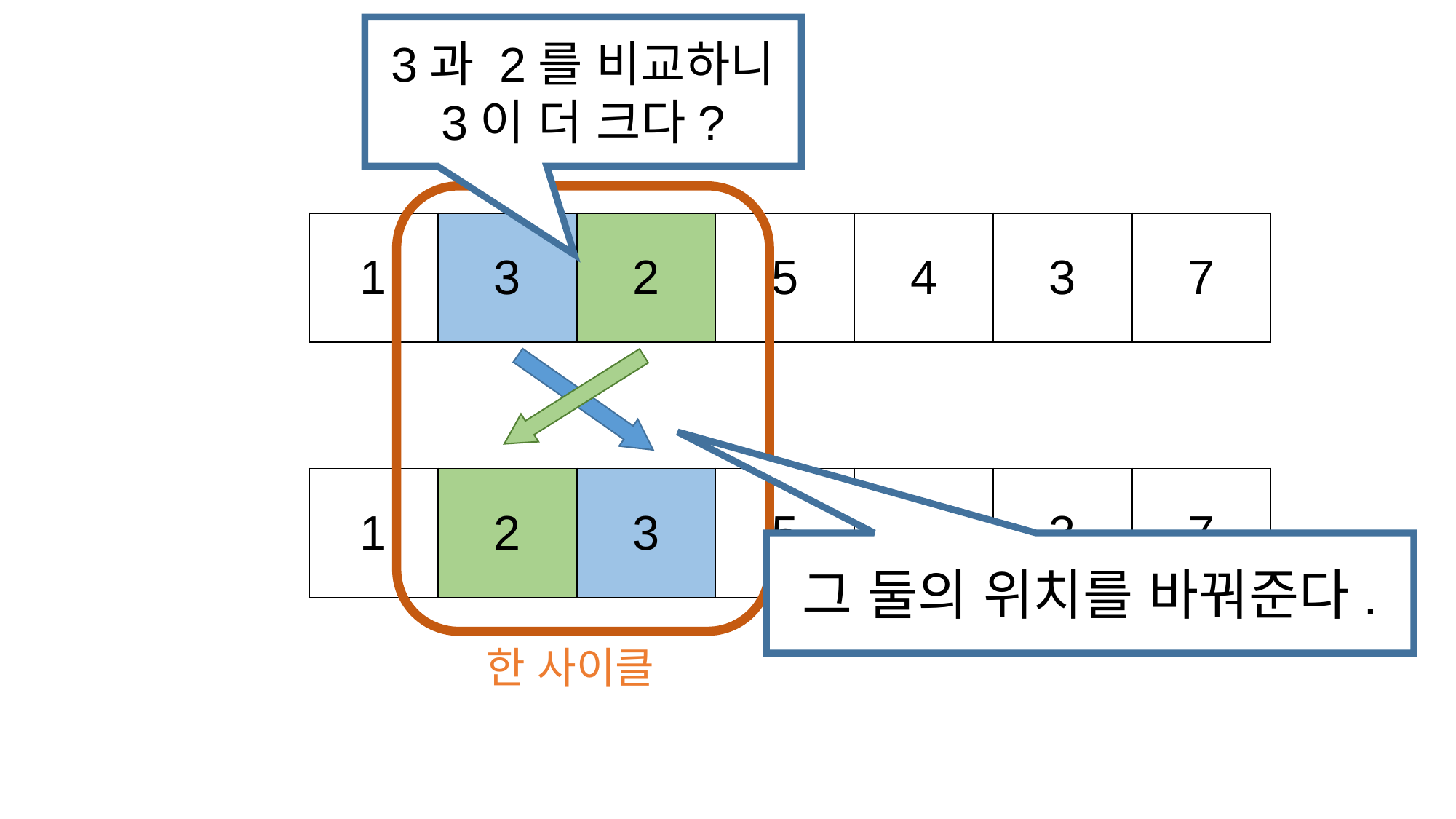

3과 2를 비교하니
3이 더 크다?

| 1 | 3 | 2 | 5 | 4 | 3 | 7 |
| --- | --- | --- | --- | --- | --- | --- |

| 1 | 2 | 3 | 5 | 4 | 3 | 7 |
| --- | --- | --- | --- | --- | --- | --- |
그 둘의 위치를 바꿔준다.
한 사이클